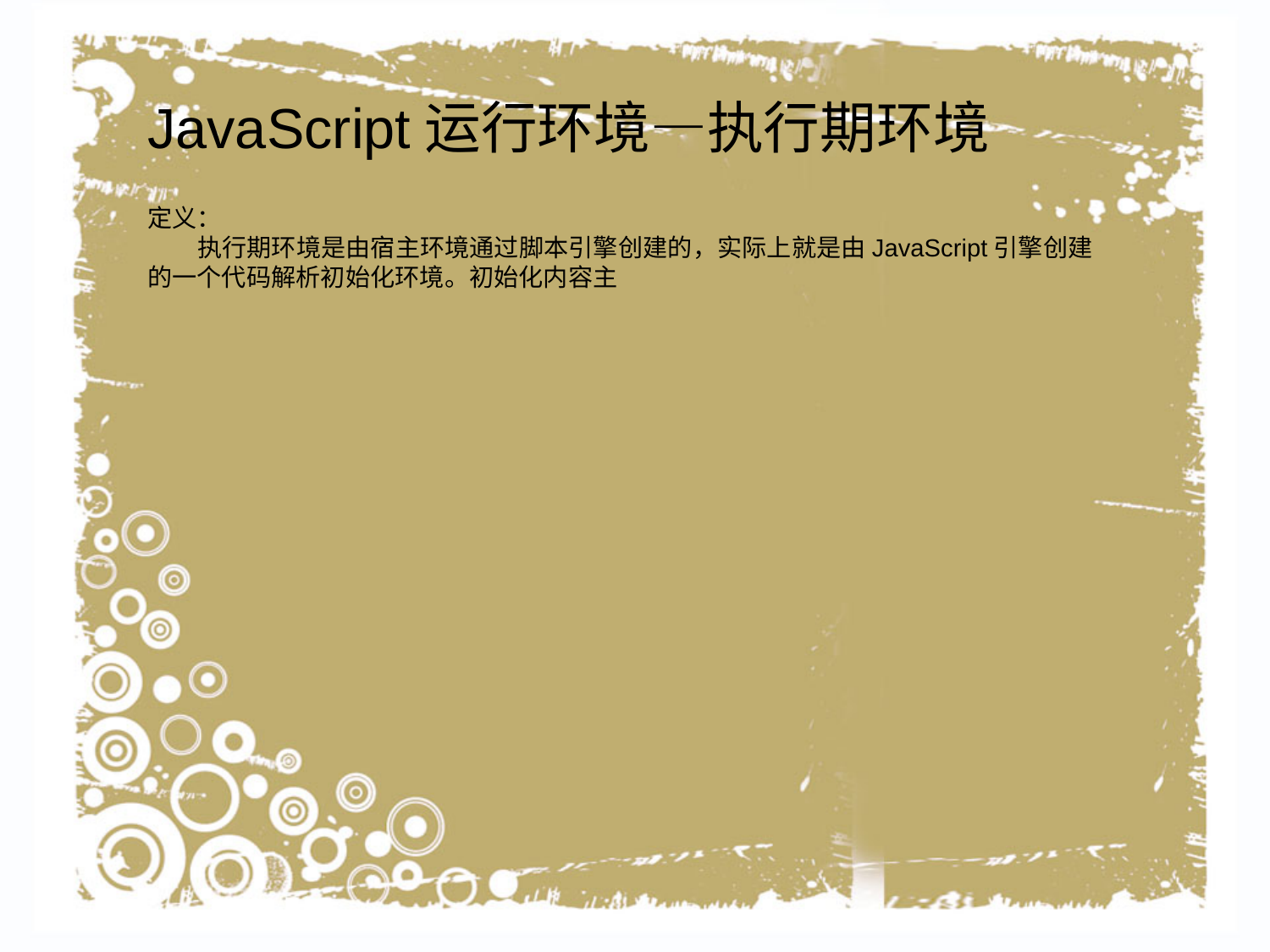

JavaScript运行环境—执行期环境
定义：
        执行期环境是由宿主环境通过脚本引擎创建的，实际上就是由JavaScript引擎创建的一个代码解析初始化环境。初始化内容主